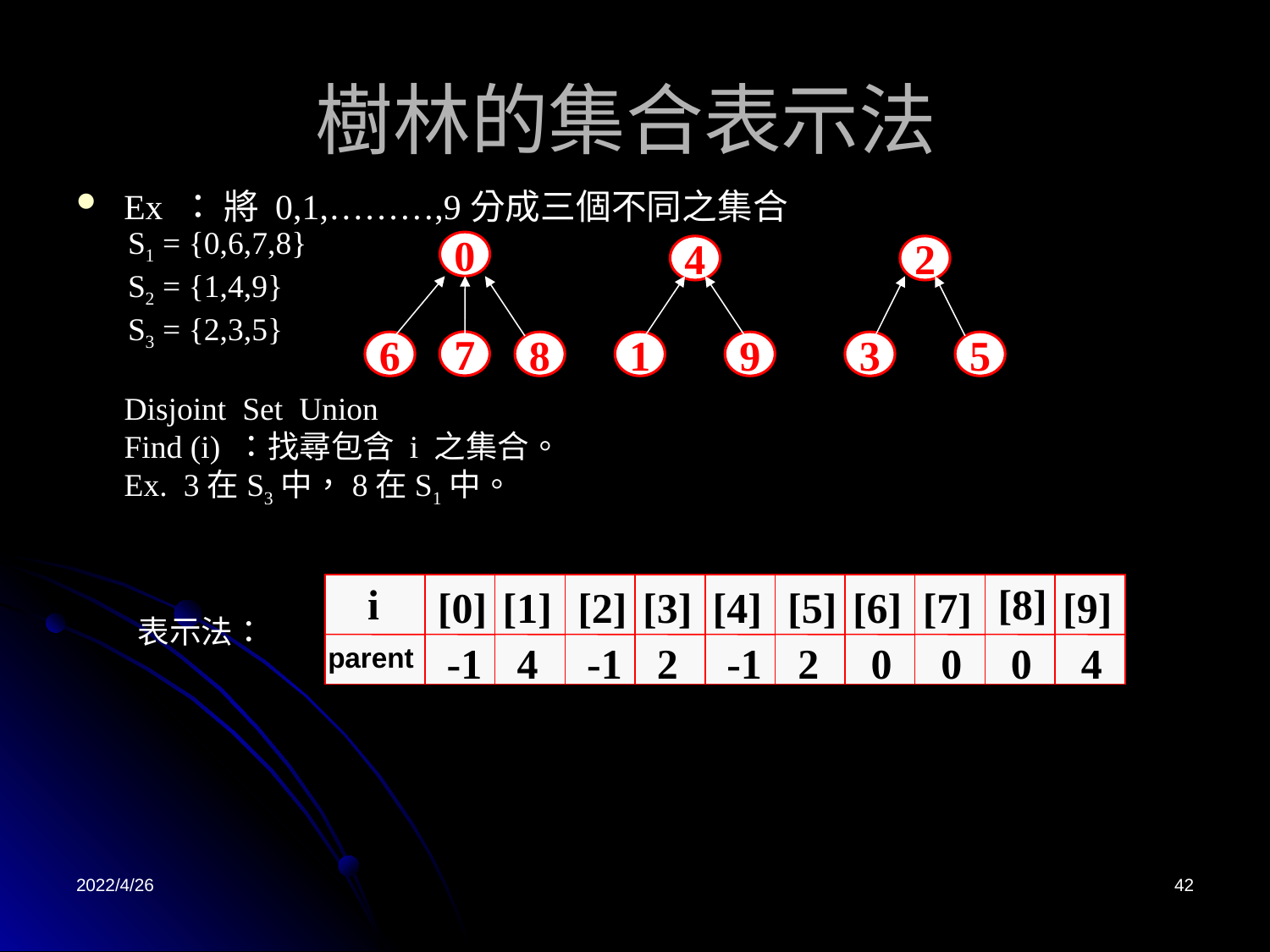

# 樹林的集合表示法
Ex ： 將 0,1,………,9分成三個不同之集合
S1 = {0,6,7,8}
S2 = {1,4,9}
S3 = {2,3,5}
0

7
6
8
4

1
9
2

3
5
Disjoint  Set  Union
Find (i) ：找尋包含 i 之集合。
Ex.  3在S3中，8在S1中。
i
[8]

[0]
[1]

[2]
[3]

[4]

[5]
[6]

[7]

[9]

-1
4
-1
2
-1
2
0
0
0
4
parent
表示法：
2022/4/26
42